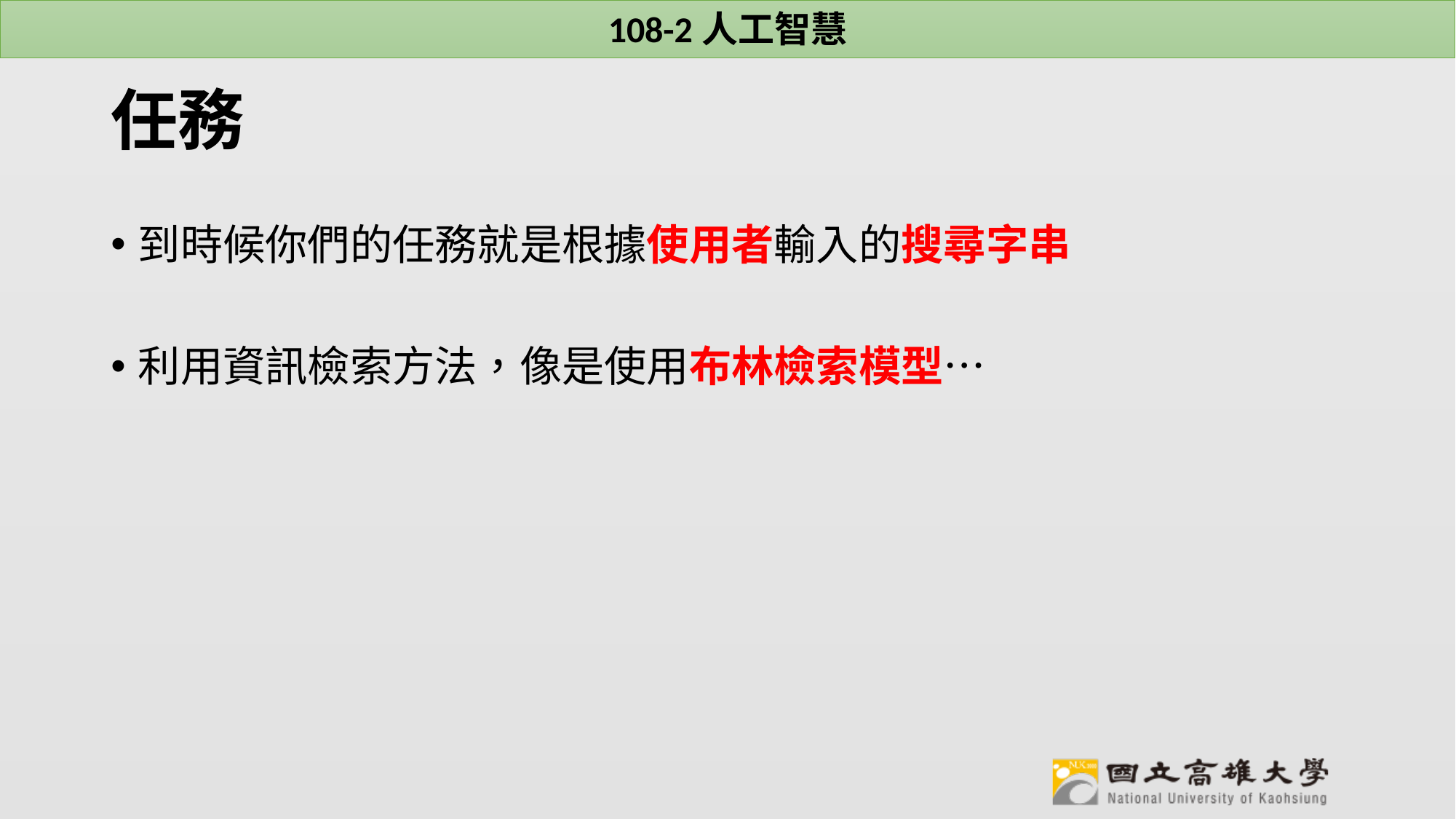

# 任務
到時候你們的任務就是根據使用者輸入的搜尋字串

利用資訊檢索方法，像是使用布林檢索模型…